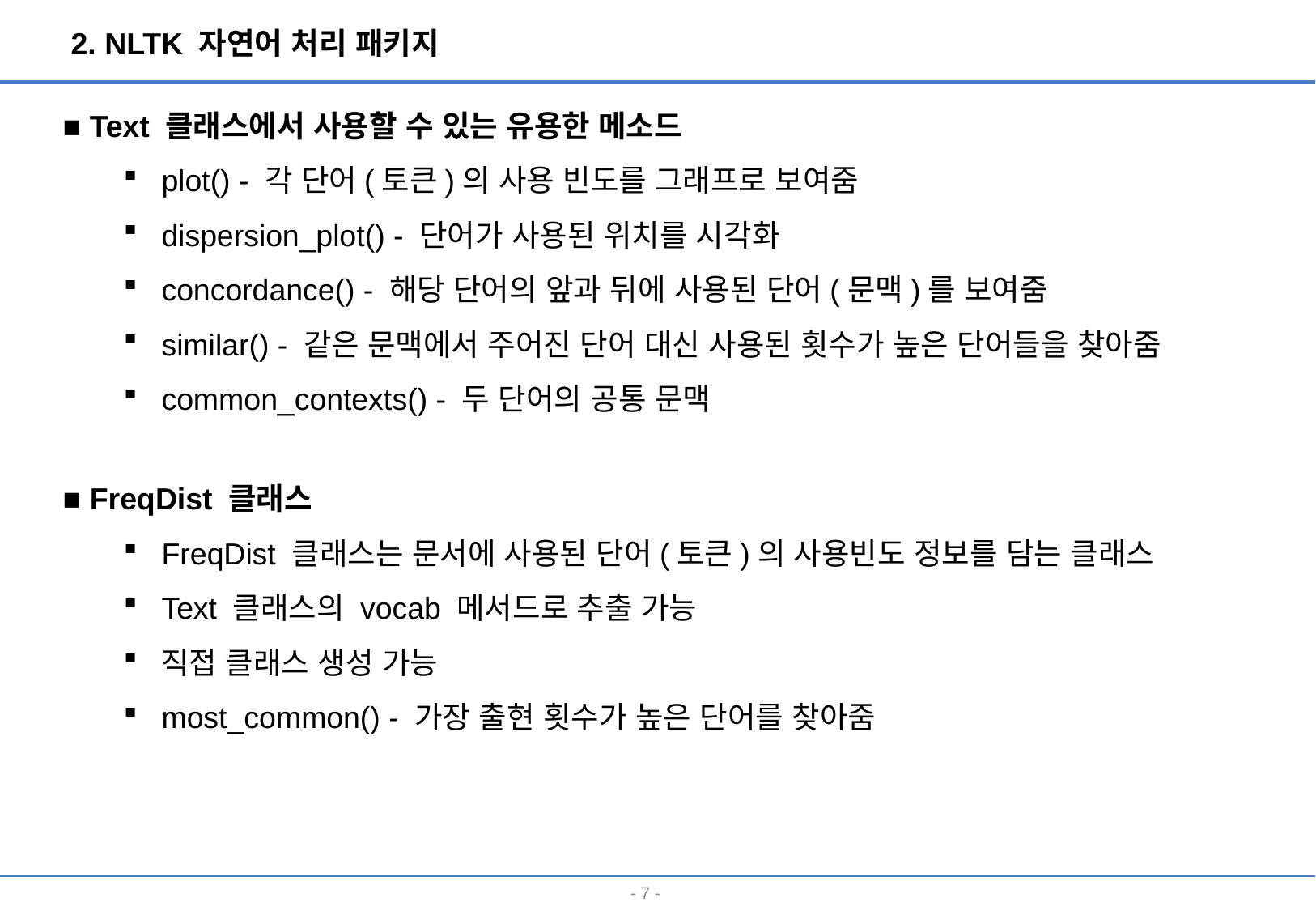

2. NLTK 자연어 처리 패키지
■ Text 클래스에서 사용할 수 있는 유용한 메소드
plot() - 각 단어(토큰)의 사용 빈도를 그래프로 보여줌
dispersion_plot() - 단어가 사용된 위치를 시각화
concordance() - 해당 단어의 앞과 뒤에 사용된 단어(문맥)를 보여줌
similar() - 같은 문맥에서 주어진 단어 대신 사용된 횟수가 높은 단어들을 찾아줌
common_contexts() - 두 단어의 공통 문맥
■ FreqDist 클래스
FreqDist 클래스는 문서에 사용된 단어(토큰)의 사용빈도 정보를 담는 클래스
Text 클래스의 vocab 메서드로 추출 가능
직접 클래스 생성 가능
most_common() - 가장 출현 횟수가 높은 단어를 찾아줌
- 7 -